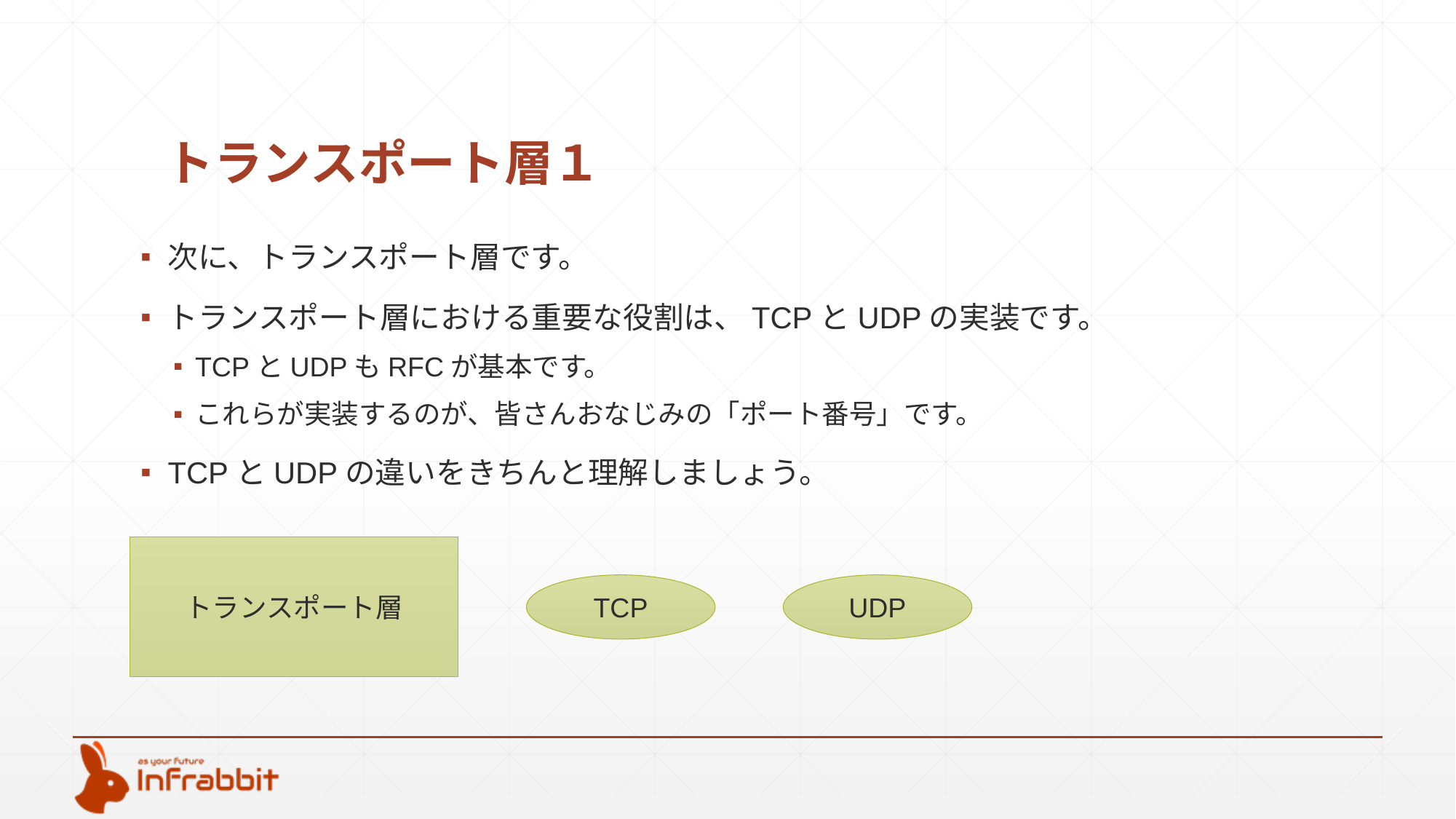

# トランスポート層１
次に、トランスポート層です。
トランスポート層における重要な役割は、TCPとUDPの実装です。
TCPとUDPもRFCが基本です。
これらが実装するのが、皆さんおなじみの「ポート番号」です。
TCPとUDPの違いをきちんと理解しましょう。
トランスポート層
TCP
UDP